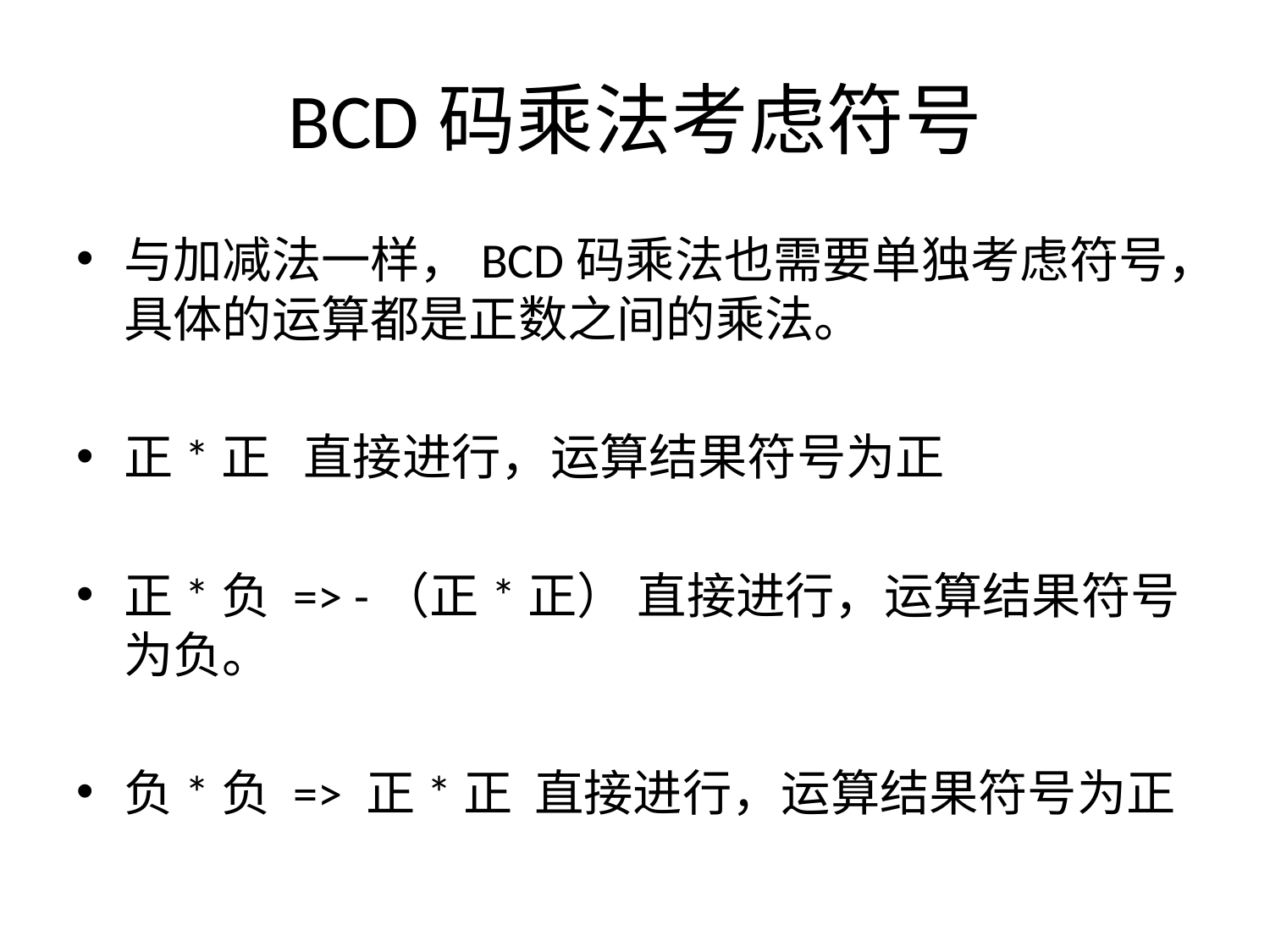

# BCD码乘法考虑符号
与加减法一样，BCD码乘法也需要单独考虑符号，具体的运算都是正数之间的乘法。

正*正   直接进行，运算结果符号为正

正*负 => -（正*正） 直接进行，运算结果符号为负。

负*负 => 正*正  直接进行，运算结果符号为正